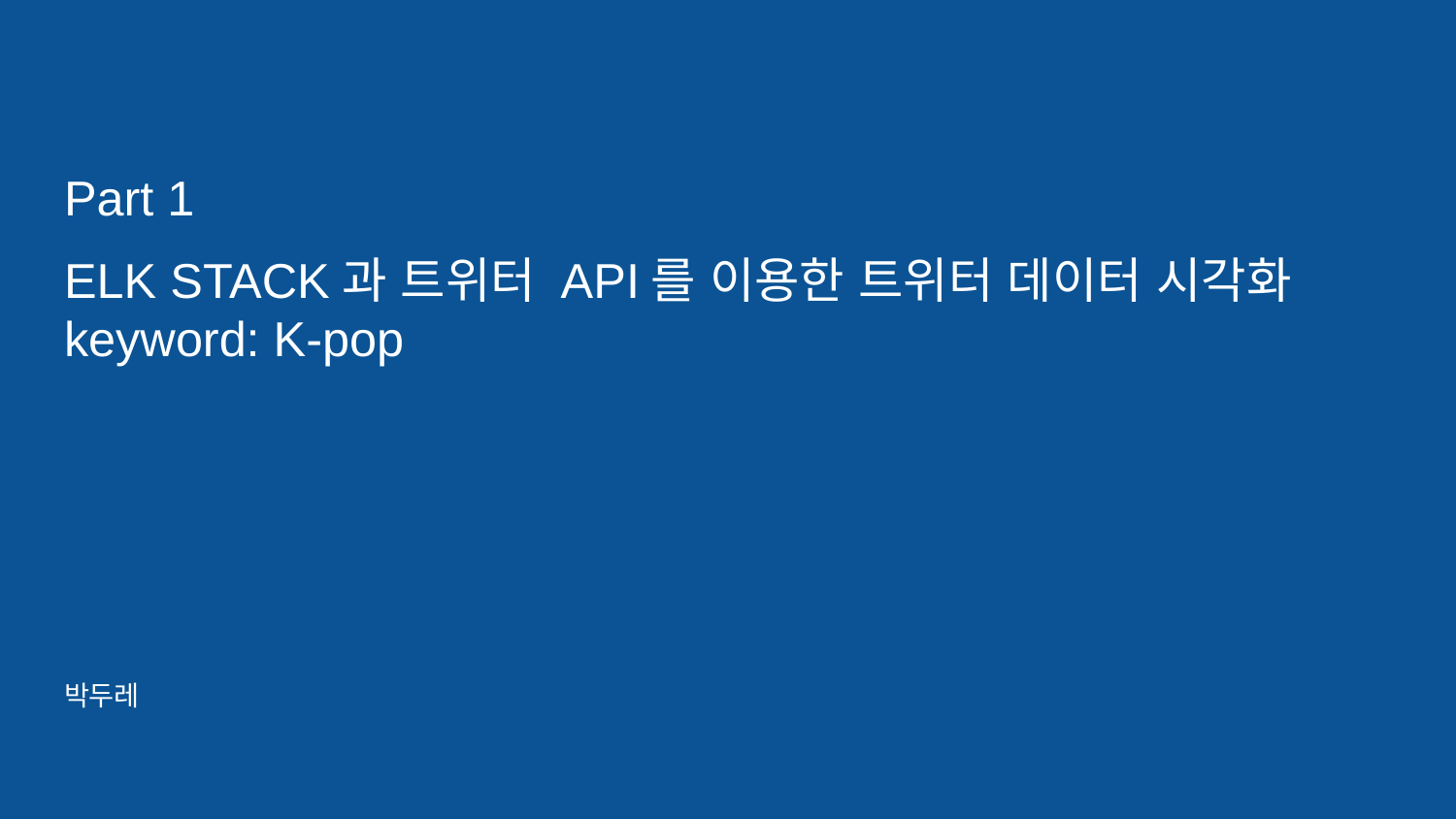

Part 1
ELK STACK과 트위터 API를 이용한 트위터 데이터 시각화
keyword: K-pop

박두레